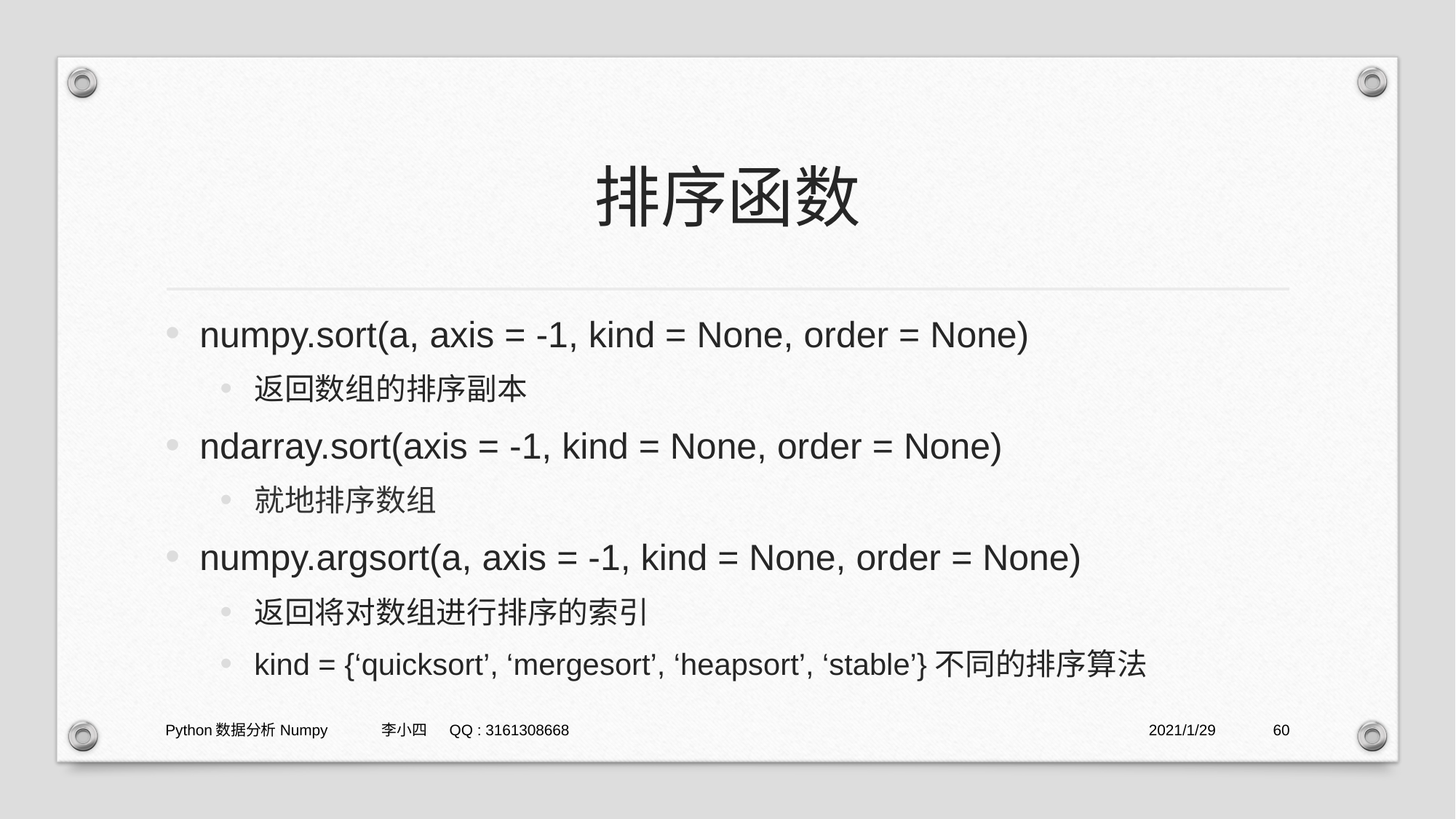

# 排序函数
numpy.sort(a, axis = -1, kind = None, order = None)
返回数组的排序副本
ndarray.sort(axis = -1, kind = None, order = None)
就地排序数组
numpy.argsort(a, axis = -1, kind = None, order = None)
返回将对数组进行排序的索引
kind = {‘quicksort’, ‘mergesort’, ‘heapsort’, ‘stable’}不同的排序算法
Python数据分析Numpy            李小四    QQ : 3161308668
2021/1/29
60